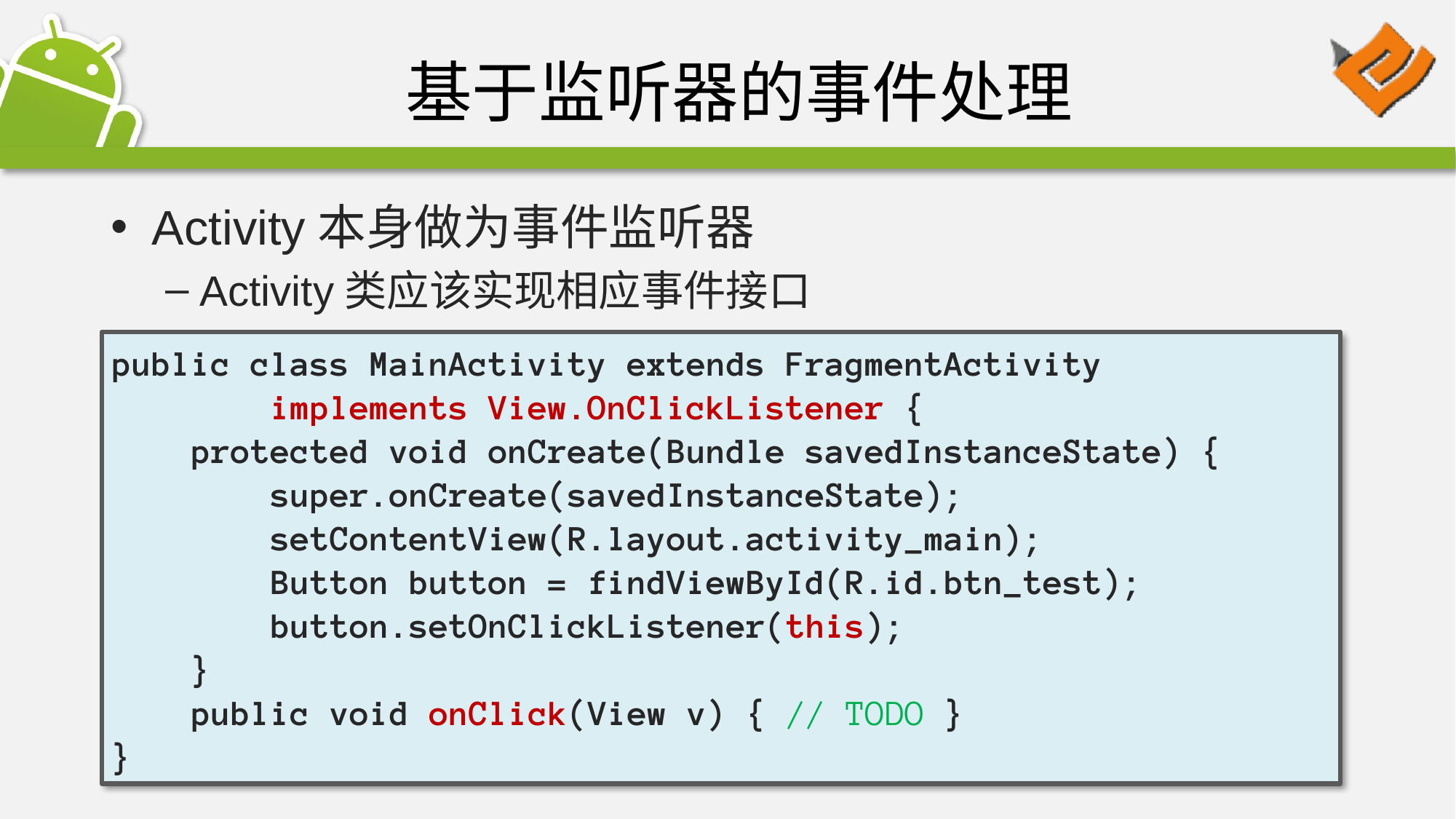

# 基于监听器的事件处理
Activity本身做为事件监听器
Activity类应该实现相应事件接口
public class MainActivity extends FragmentActivity
        implements View.OnClickListener {
    protected void onCreate(Bundle savedInstanceState) {
        super.onCreate(savedInstanceState);
        setContentView(R.layout.activity_main);
        Button button = findViewById(R.id.btn_test);
        button.setOnClickListener(this);
    }
    public void onClick(View v) { // TODO }
}